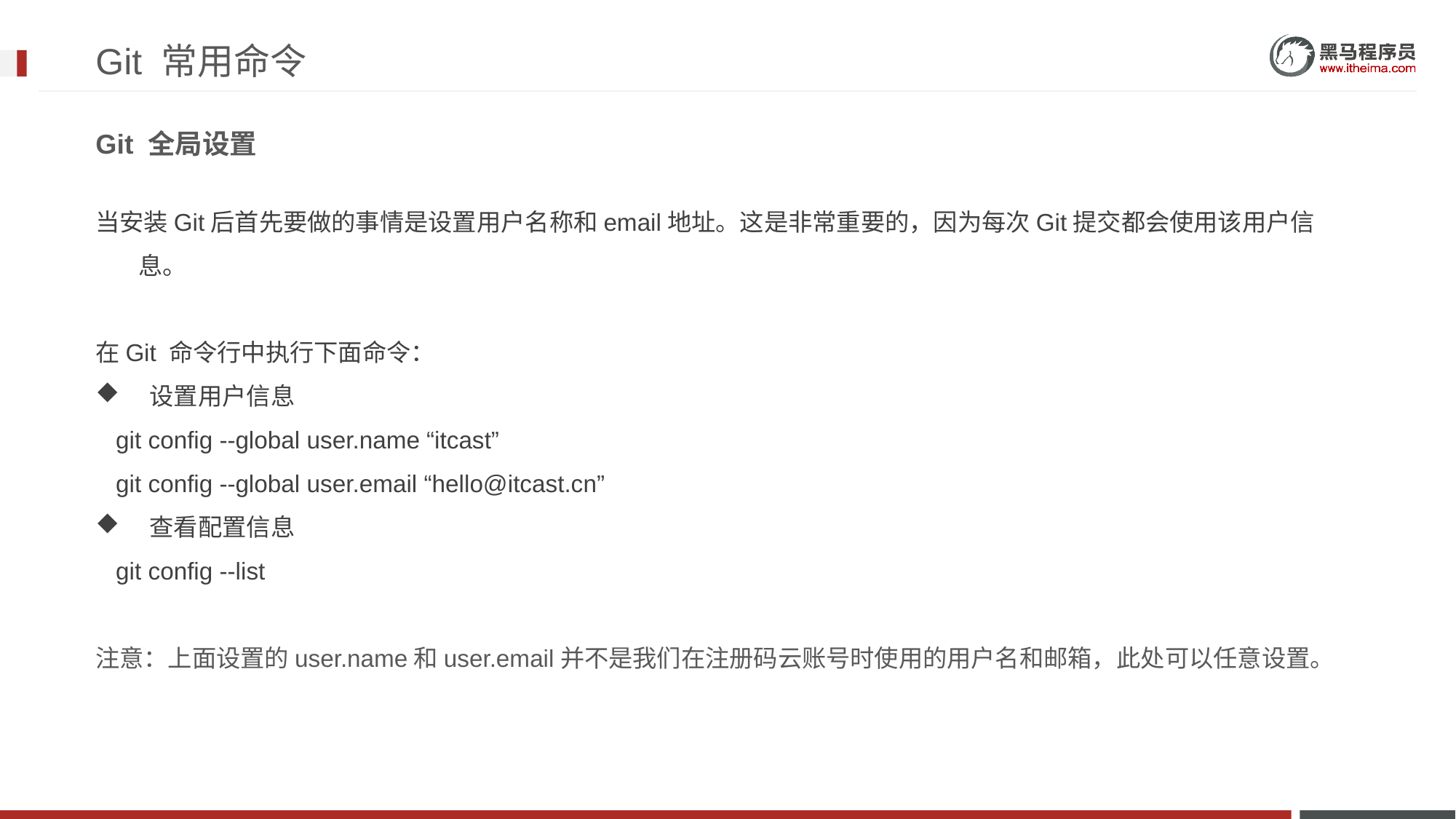

# Git 常用命令
Git 全局设置
当安装Git后首先要做的事情是设置用户名称和email地址。这是非常重要的，因为每次Git提交都会使用该用户信息。

在Git 命令行中执行下面命令：
 设置用户信息
   git config --global user.name “itcast”
   git config --global user.email “hello@itcast.cn”
 查看配置信息
   git config --list

注意：上面设置的user.name和user.email并不是我们在注册码云账号时使用的用户名和邮箱，此处可以任意设置。